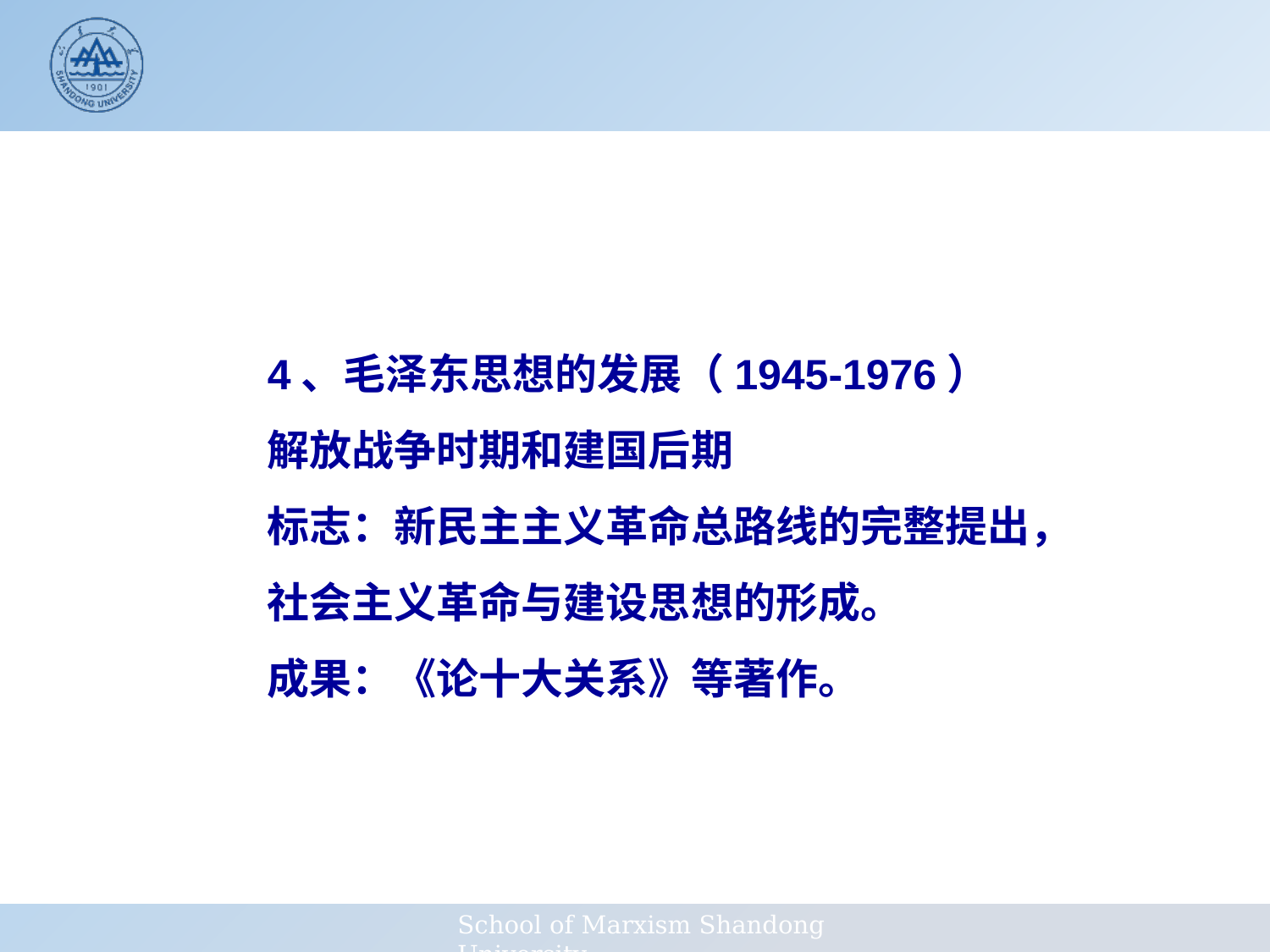

4、毛泽东思想的发展（1945-1976）
解放战争时期和建国后期
标志：新民主主义革命总路线的完整提出，社会主义革命与建设思想的形成。
成果：《论十大关系》等著作。